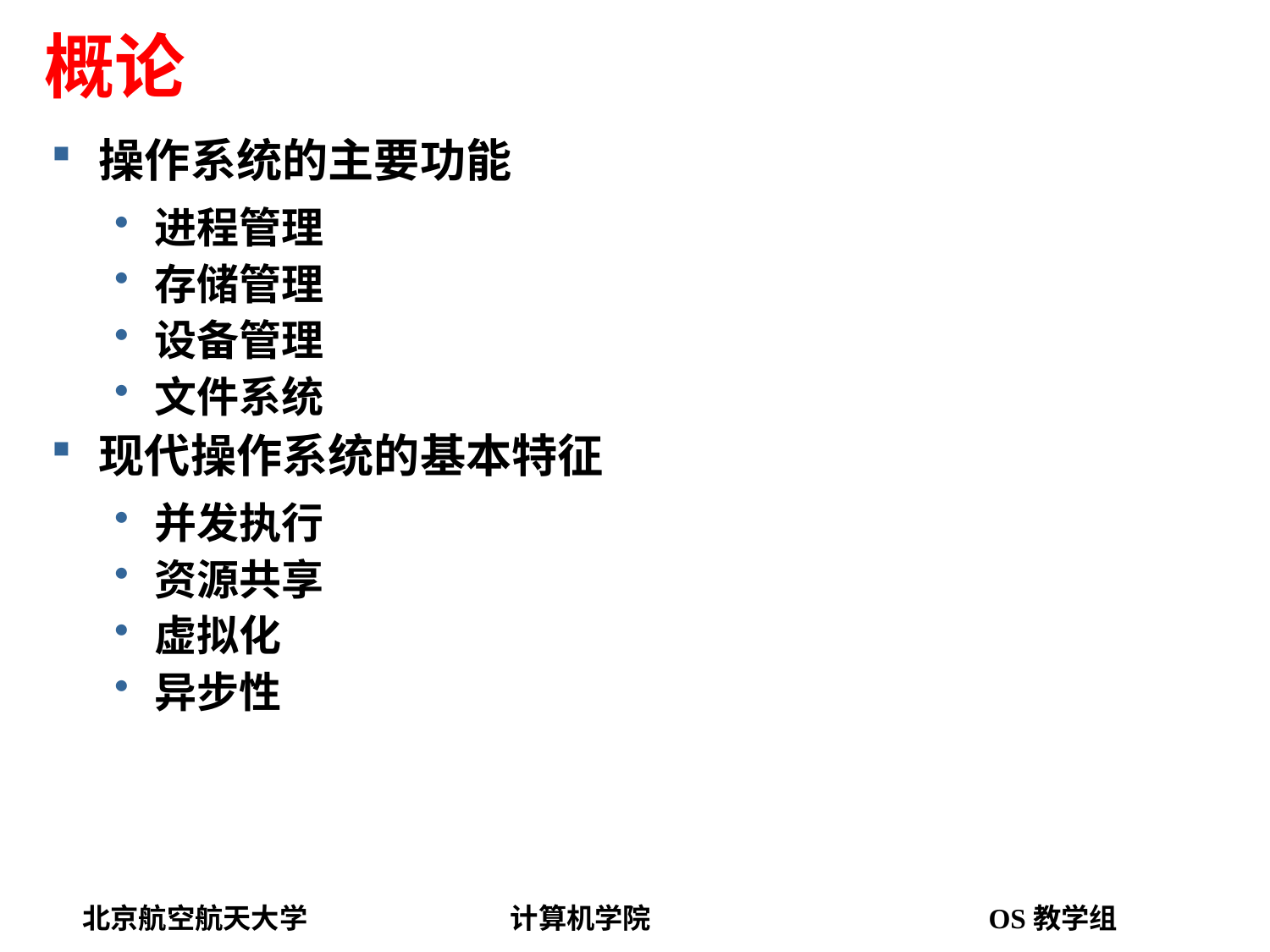

# 概论
操作系统的主要功能
进程管理
存储管理
设备管理
文件系统
现代操作系统的基本特征
并发执行
资源共享
虚拟化
异步性